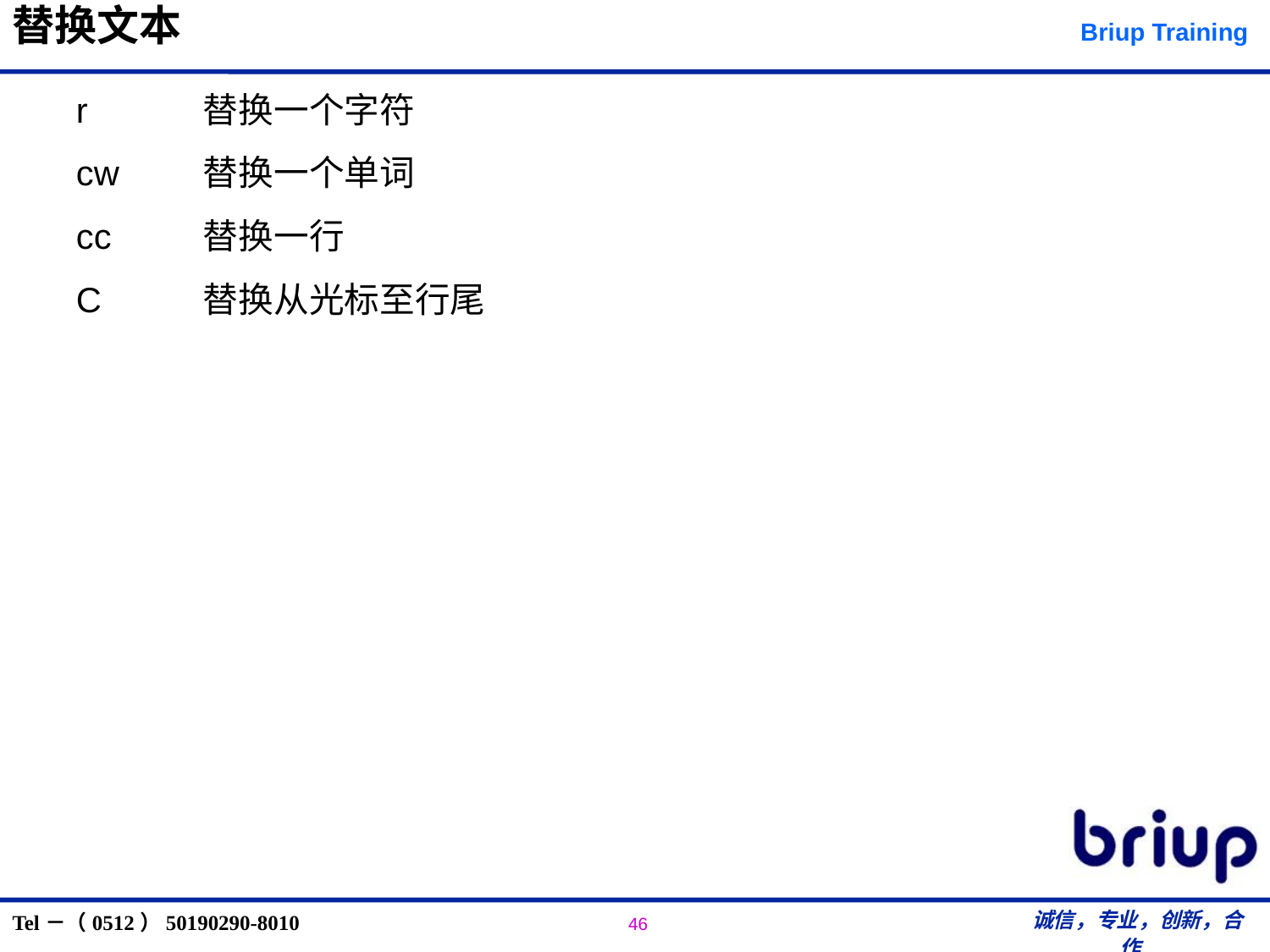

# 替换文本
r	替换一个字符
cw	替换一个单词
cc	替换一行
C	替换从光标至行尾